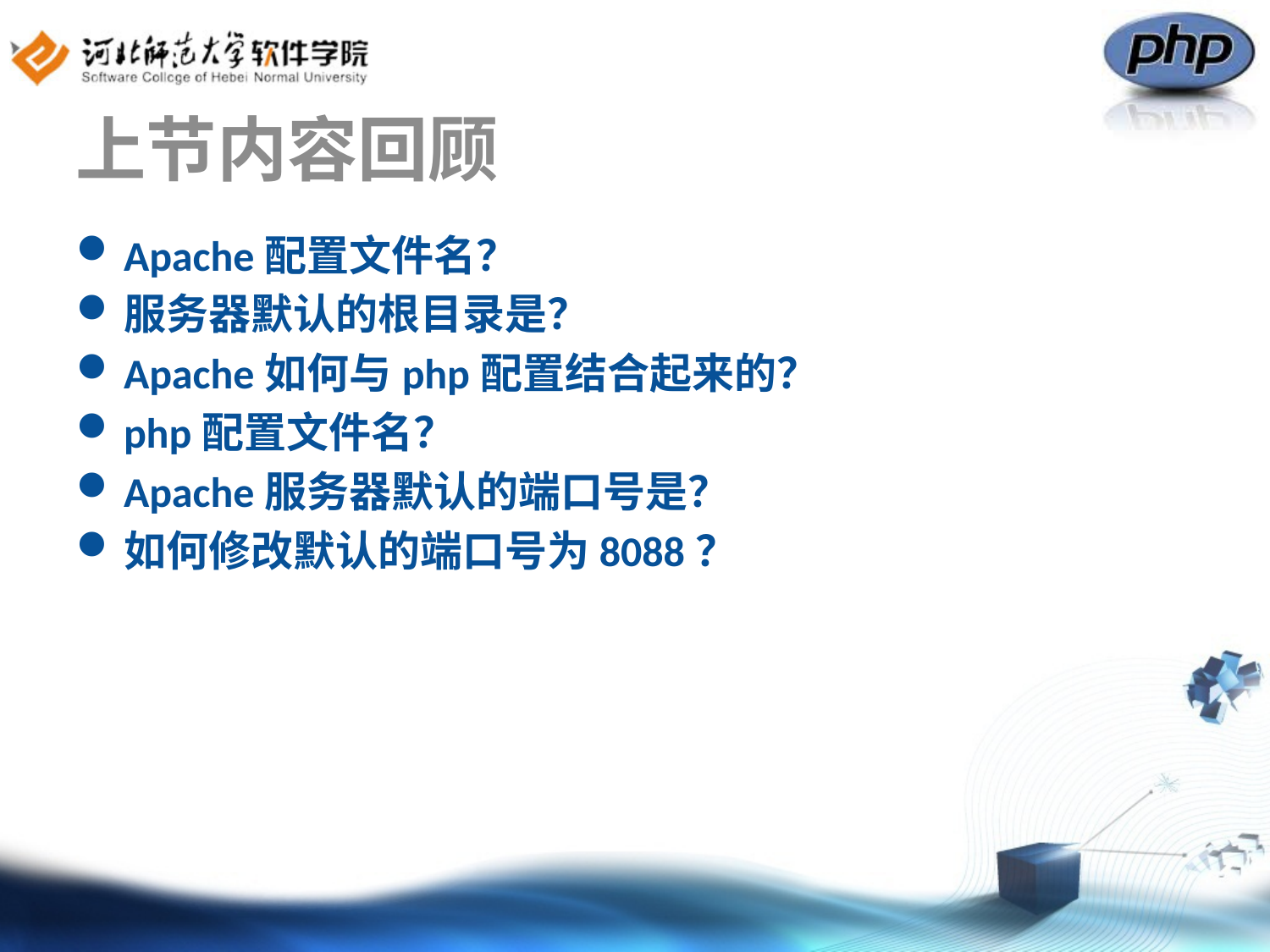

# 上节内容回顾
Apache配置文件名？
服务器默认的根目录是？
Apache如何与php配置结合起来的？
php配置文件名？
Apache服务器默认的端口号是？
如何修改默认的端口号为8088？